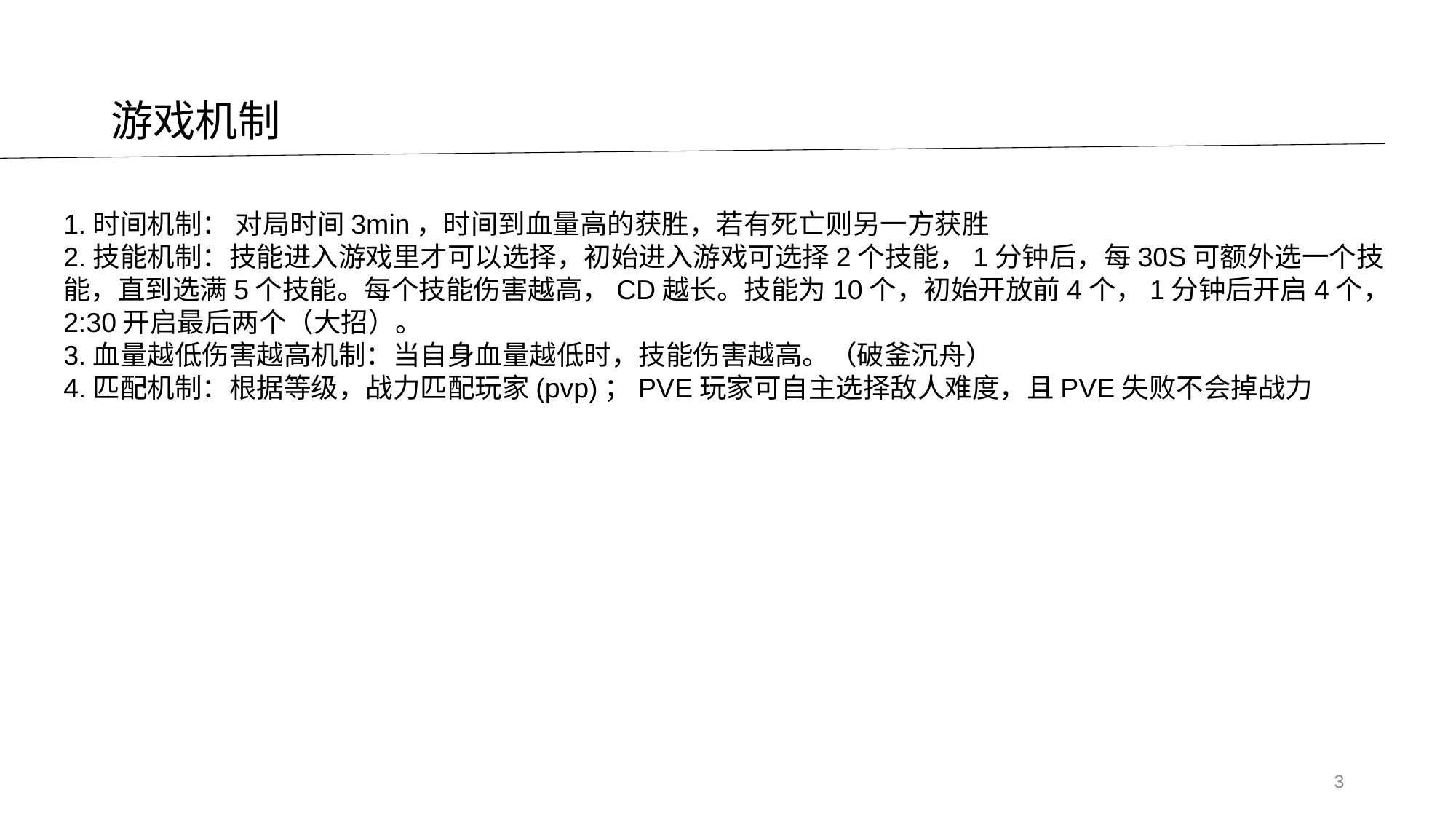

# 游戏机制
1.时间机制： 对局时间3min，时间到血量高的获胜，若有死亡则另一方获胜
2.技能机制：技能进入游戏里才可以选择，初始进入游戏可选择2个技能，1分钟后，每30S可额外选一个技能，直到选满5个技能。每个技能伤害越高，CD越长。技能为10个，初始开放前4个，1分钟后开启4个，2:30开启最后两个（大招）。
3.血量越低伤害越高机制：当自身血量越低时，技能伤害越高。（破釜沉舟）
4.匹配机制：根据等级，战力匹配玩家(pvp)；PVE玩家可自主选择敌人难度，且PVE失败不会掉战力
3